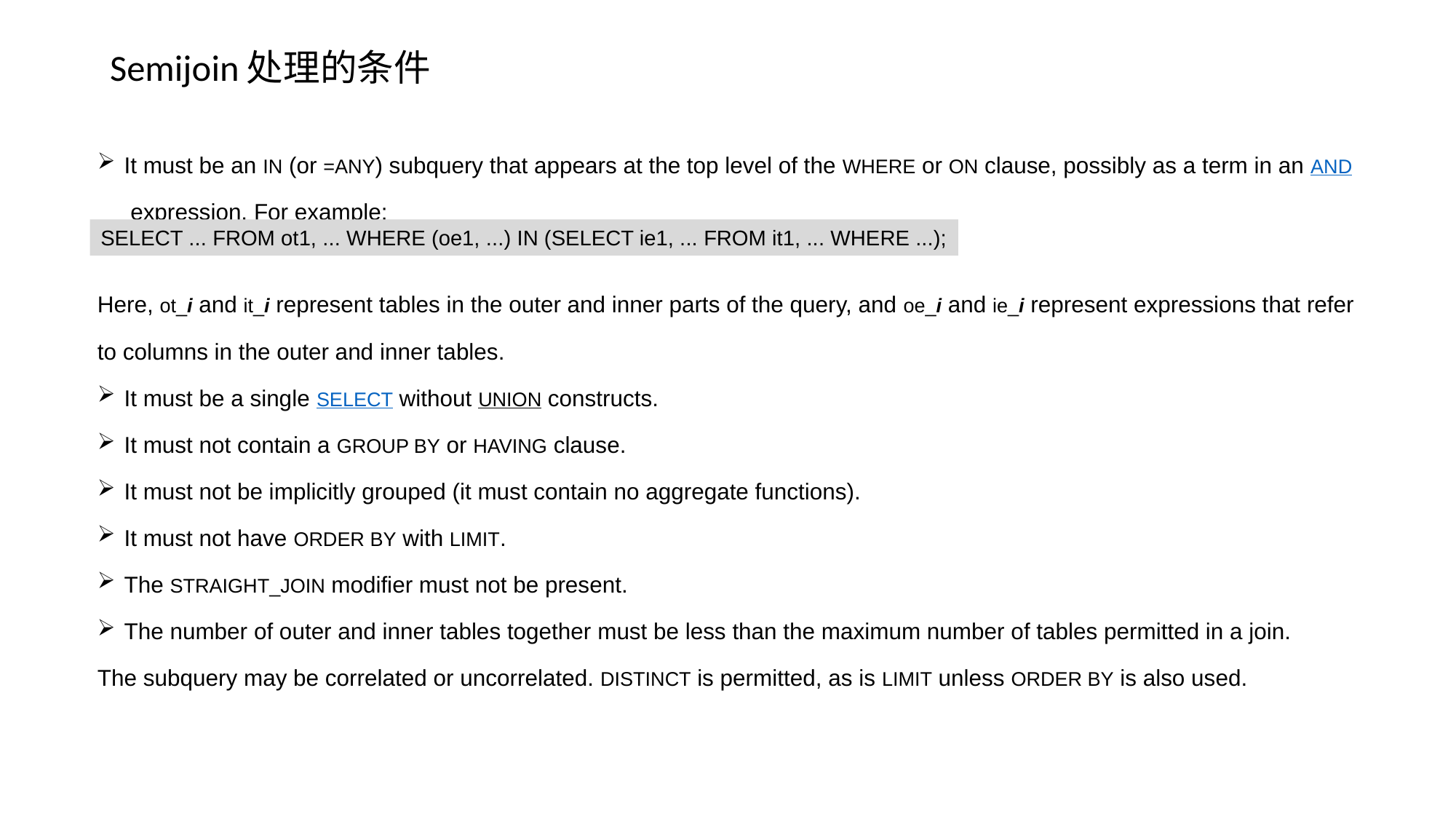

# Semijoin处理的条件
It must be an IN (or =ANY) subquery that appears at the top level of the WHERE or ON clause, possibly as a term in an AND expression. For example:

Here, ot_i and it_i represent tables in the outer and inner parts of the query, and oe_i and ie_i represent expressions that refer to columns in the outer and inner tables.
It must be a single SELECT without UNION constructs.
It must not contain a GROUP BY or HAVING clause.
It must not be implicitly grouped (it must contain no aggregate functions).
It must not have ORDER BY with LIMIT.
The STRAIGHT_JOIN modifier must not be present.
The number of outer and inner tables together must be less than the maximum number of tables permitted in a join.
The subquery may be correlated or uncorrelated. DISTINCT is permitted, as is LIMIT unless ORDER BY is also used.
SELECT ... FROM ot1, ... WHERE (oe1, ...) IN (SELECT ie1, ... FROM it1, ... WHERE ...);